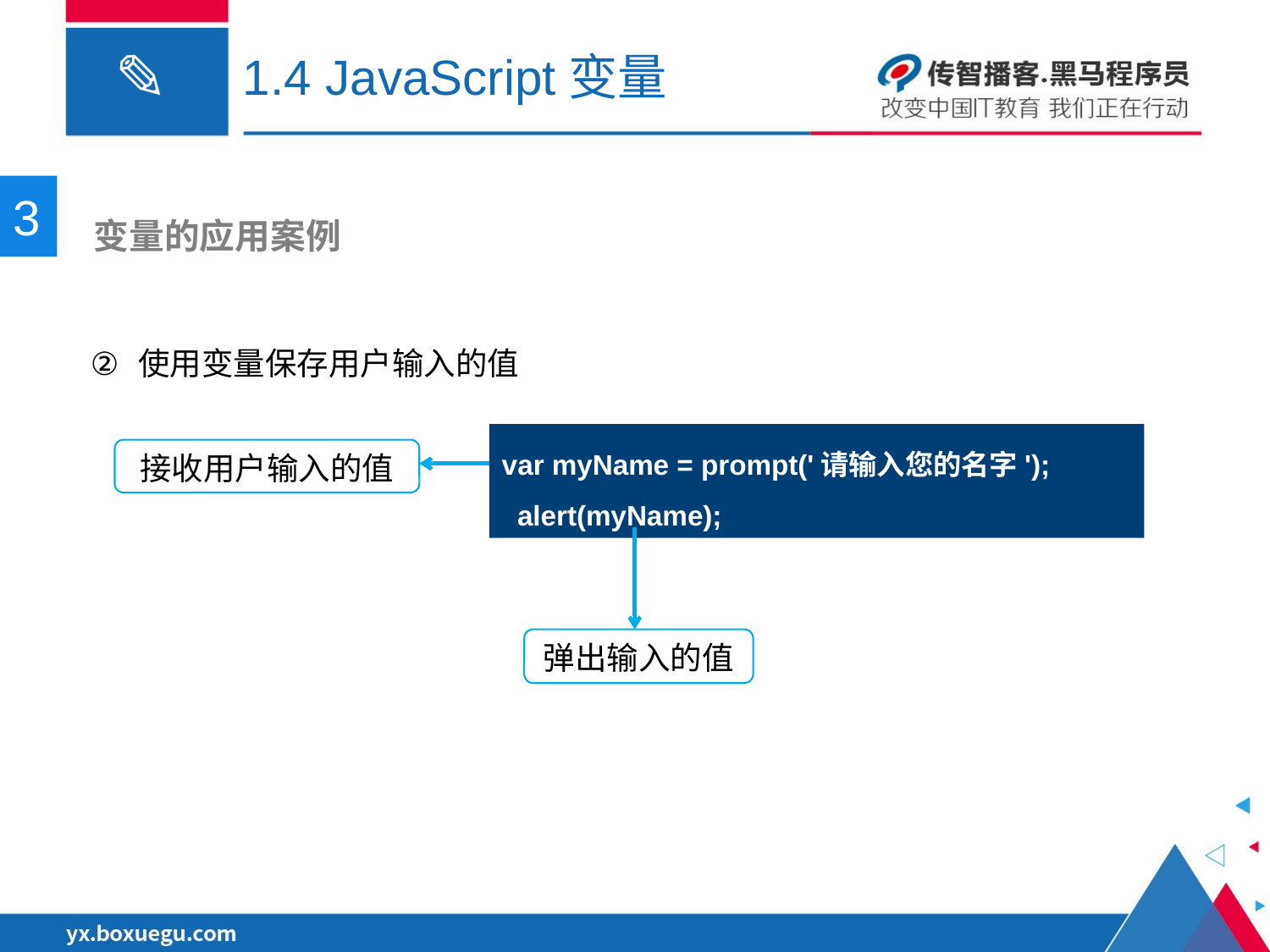

# 1.4 JavaScript变量

3
  变量的应用案例
使用变量保存用户输入的值
var myName = prompt('请输入您的名字');
  alert(myName);
接收用户输入的值
弹出输入的值